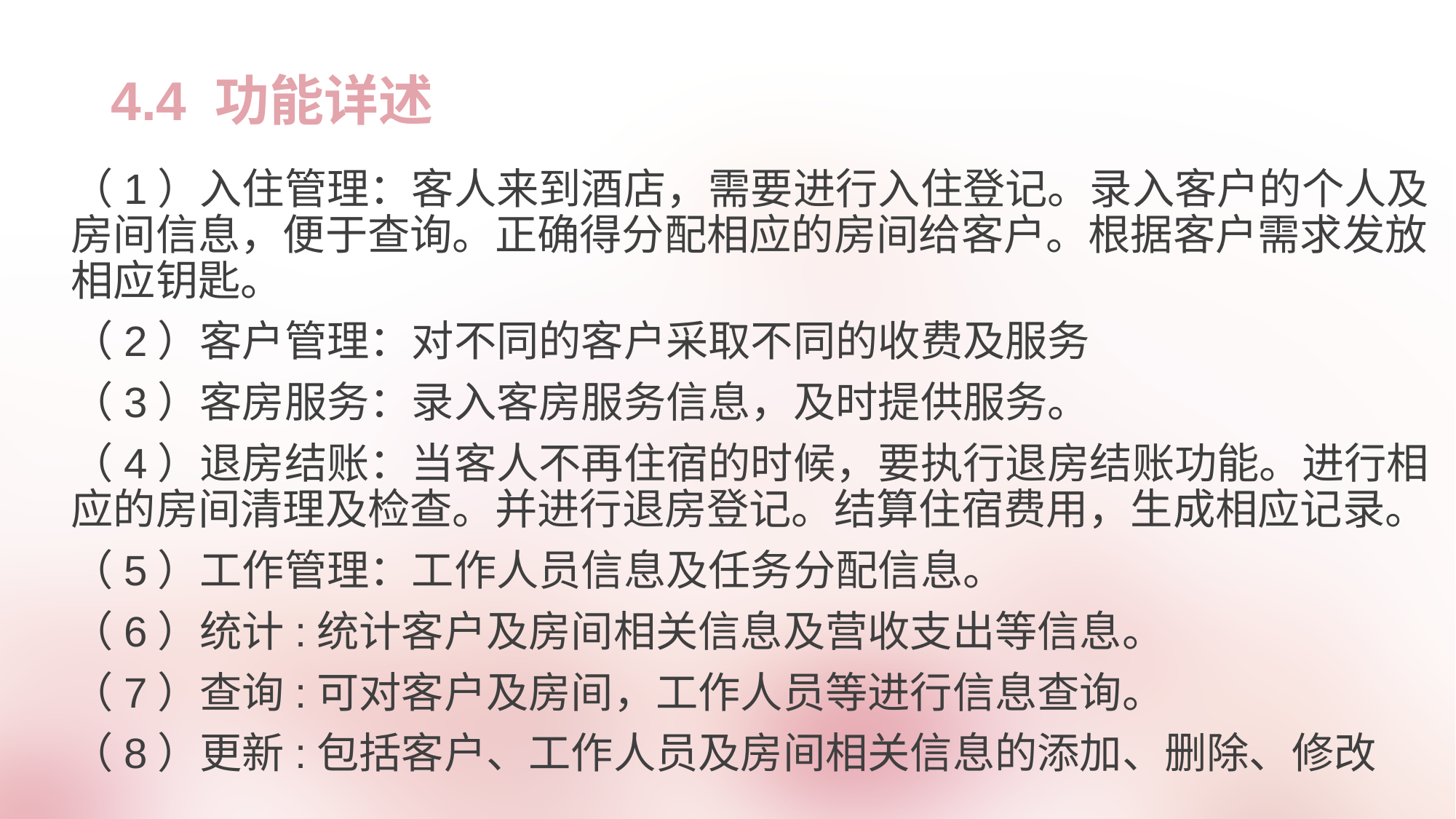

# 4.4 功能详述
（1）入住管理：客人来到酒店，需要进行入住登记。录入客户的个人及房间信息，便于查询。正确得分配相应的房间给客户。根据客户需求发放相应钥匙。
（2）客户管理：对不同的客户采取不同的收费及服务
（3）客房服务：录入客房服务信息，及时提供服务。
（4）退房结账：当客人不再住宿的时候，要执行退房结账功能。进行相应的房间清理及检查。并进行退房登记。结算住宿费用，生成相应记录。
（5）工作管理：工作人员信息及任务分配信息。
（6）统计:统计客户及房间相关信息及营收支出等信息。
（7）查询:可对客户及房间，工作人员等进行信息查询。
（8）更新:包括客户、工作人员及房间相关信息的添加、删除、修改